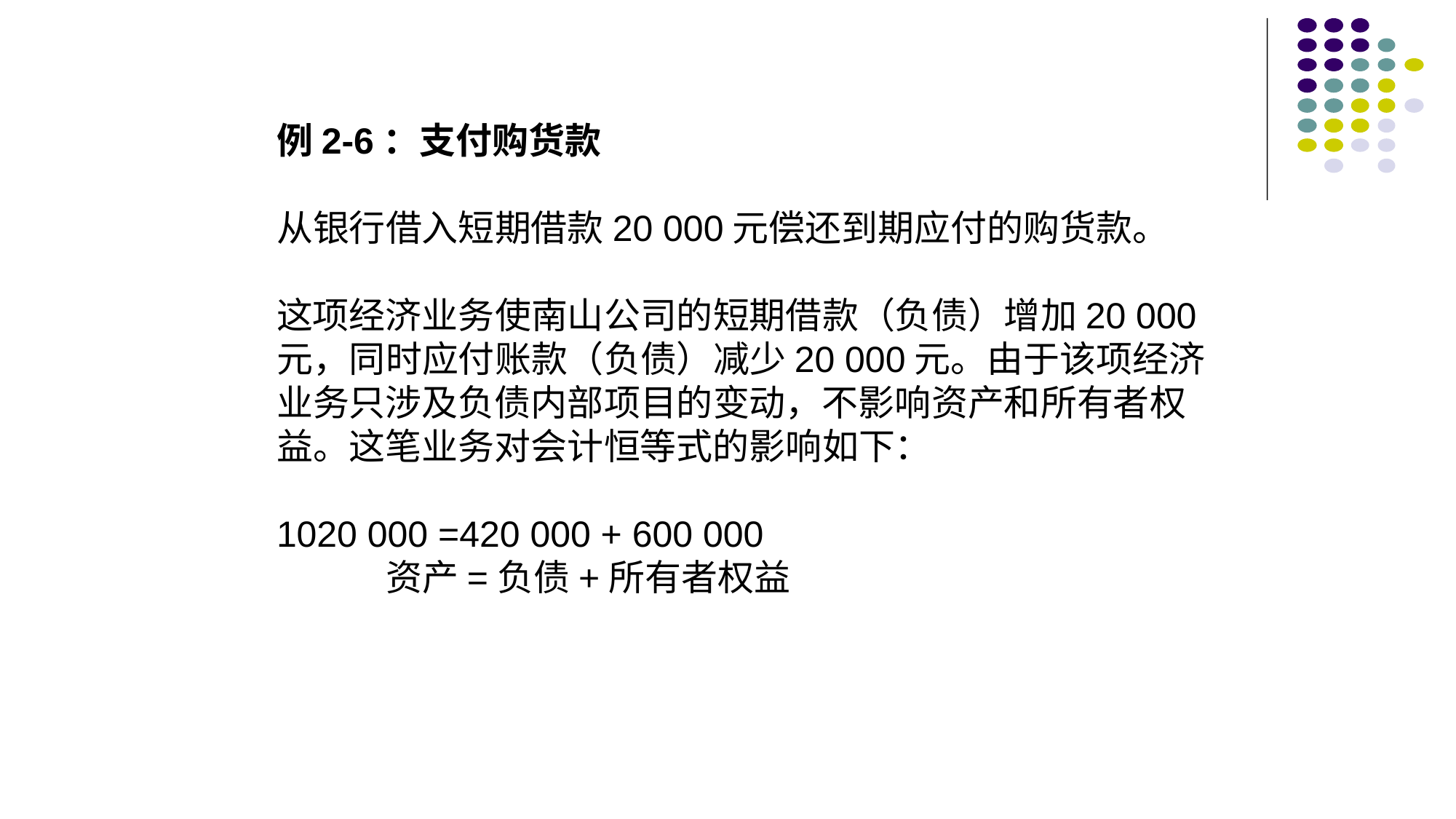

例2-6：支付购货款

从银行借入短期借款20 000元偿还到期应付的购货款。

这项经济业务使南山公司的短期借款（负债）增加20 000元，同时应付账款（负债）减少20 000元。由于该项经济业务只涉及负债内部项目的变动，不影响资产和所有者权益。这笔业务对会计恒等式的影响如下：

1020 000 =420 000 + 600 000
	资产=负债+所有者权益